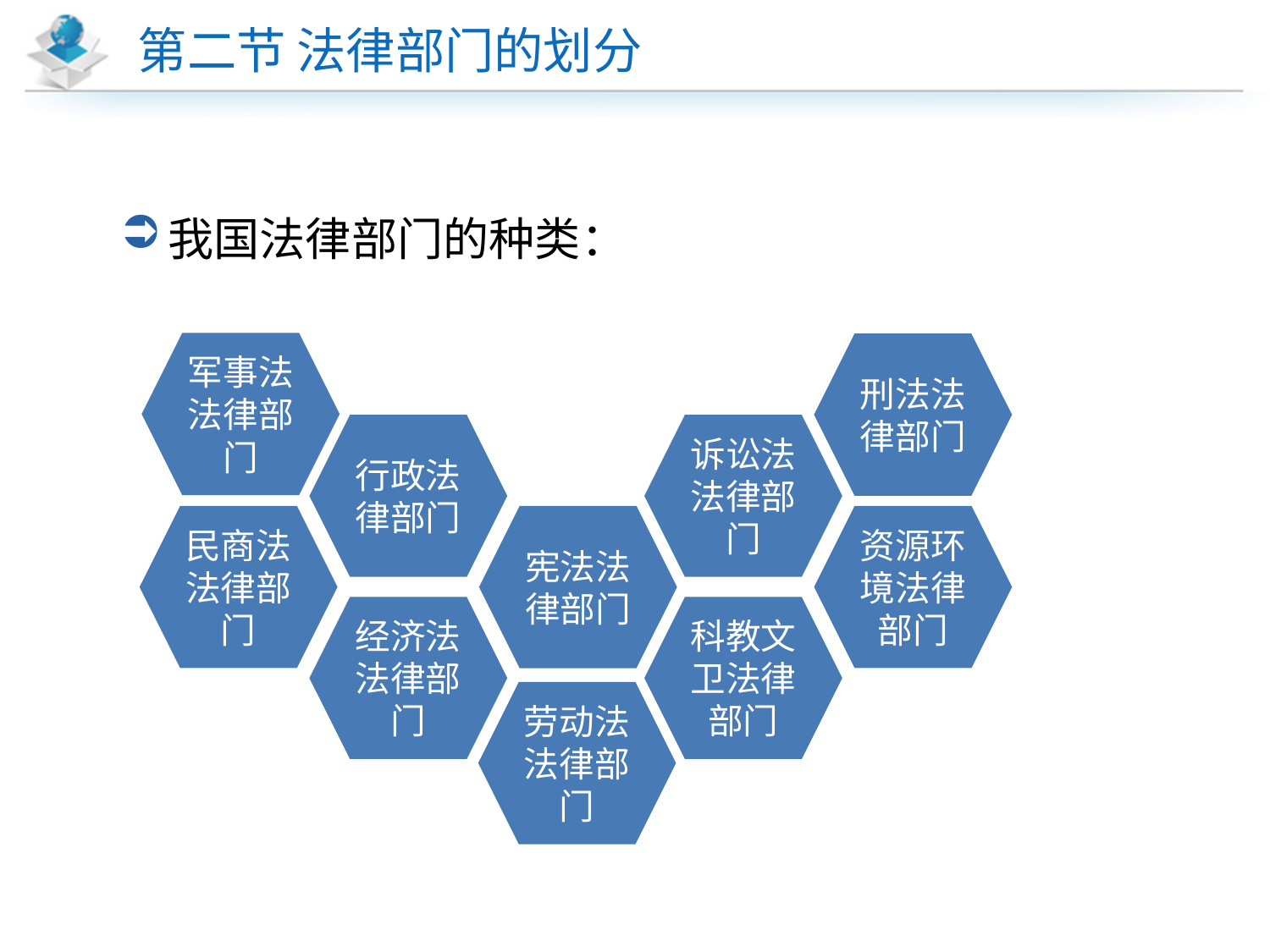

# 第二节 法律部门的划分
我国法律部门的种类：
军事法法律部门
刑法法律部门
行政法律部门
诉讼法法律部门
民商法法律部门
资源环境法律部门
经济法法律部门
科教文卫法律部门
宪法法律部门
劳动法法律部门